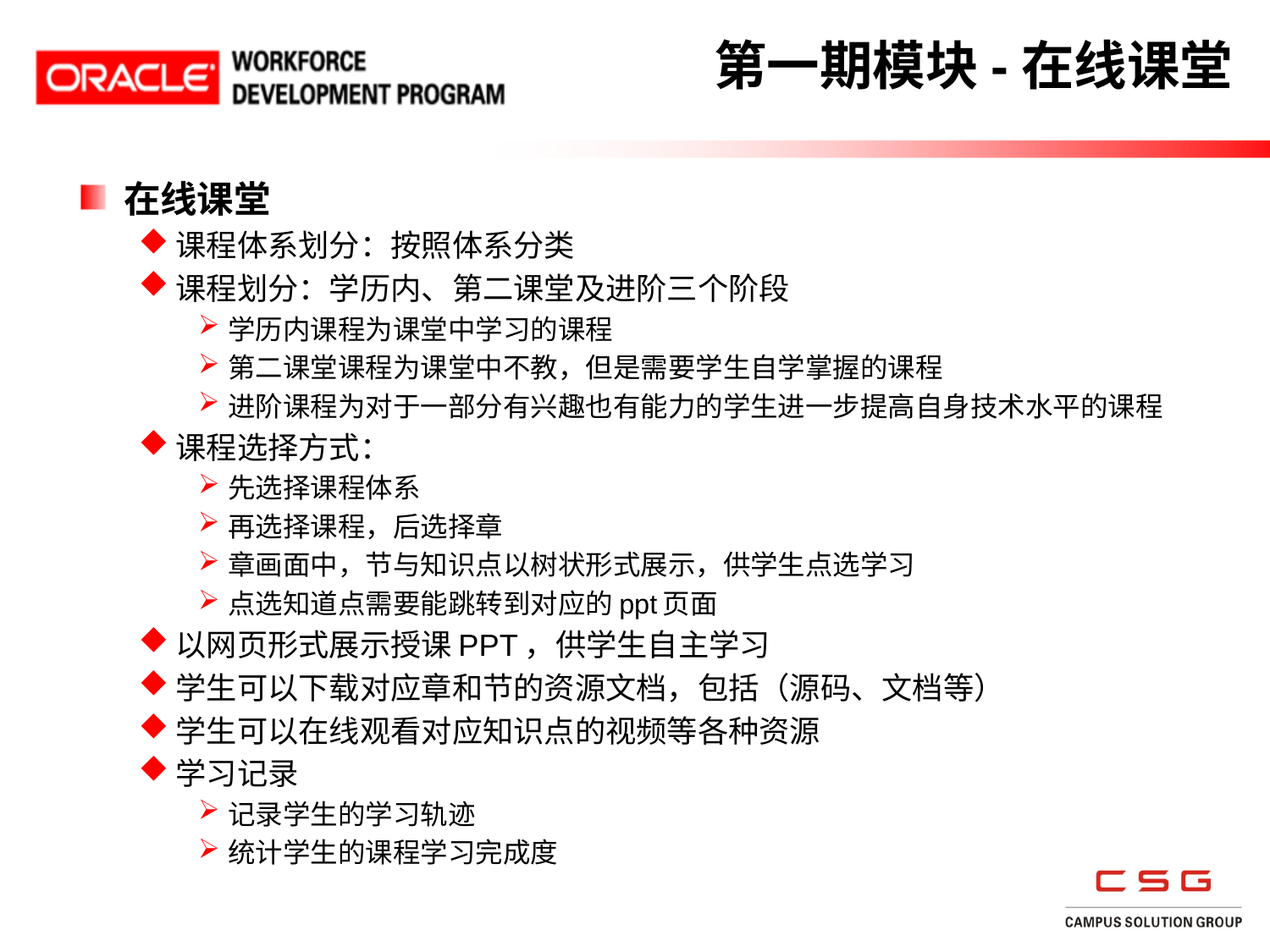

# 第一期模块-在线课堂
在线课堂
课程体系划分：按照体系分类
课程划分：学历内、第二课堂及进阶三个阶段
学历内课程为课堂中学习的课程
第二课堂课程为课堂中不教，但是需要学生自学掌握的课程
进阶课程为对于一部分有兴趣也有能力的学生进一步提高自身技术水平的课程
课程选择方式：
先选择课程体系
再选择课程，后选择章
章画面中，节与知识点以树状形式展示，供学生点选学习
点选知道点需要能跳转到对应的ppt页面
以网页形式展示授课PPT，供学生自主学习
学生可以下载对应章和节的资源文档，包括（源码、文档等）
学生可以在线观看对应知识点的视频等各种资源
学习记录
记录学生的学习轨迹
统计学生的课程学习完成度